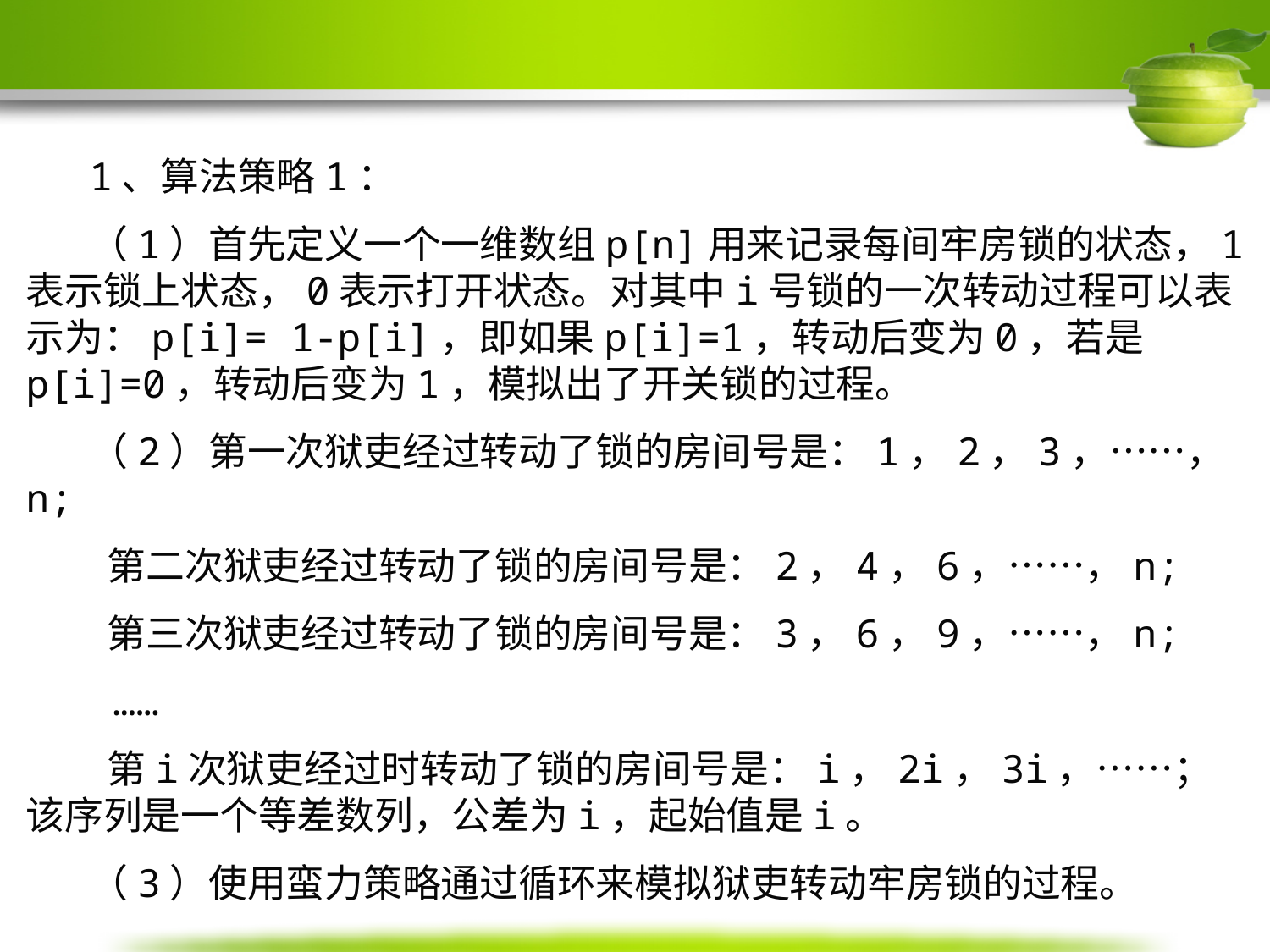

1、算法策略1：
（1）首先定义一个一维数组p[n]用来记录每间牢房锁的状态，1表示锁上状态，0表示打开状态。对其中i号锁的一次转动过程可以表示为：p[i]= 1-p[i]，即如果p[i]=1，转动后变为0，若是p[i]=0，转动后变为1，模拟出了开关锁的过程。
（2）第一次狱吏经过转动了锁的房间号是：1，2，3，……，n;
 第二次狱吏经过转动了锁的房间号是：2，4，6，……，n;
 第三次狱吏经过转动了锁的房间号是：3，6，9，……，n;
 ……
 第i次狱吏经过时转动了锁的房间号是：i，2i，3i，……；该序列是一个等差数列，公差为i，起始值是i。
（3）使用蛮力策略通过循环来模拟狱吏转动牢房锁的过程。